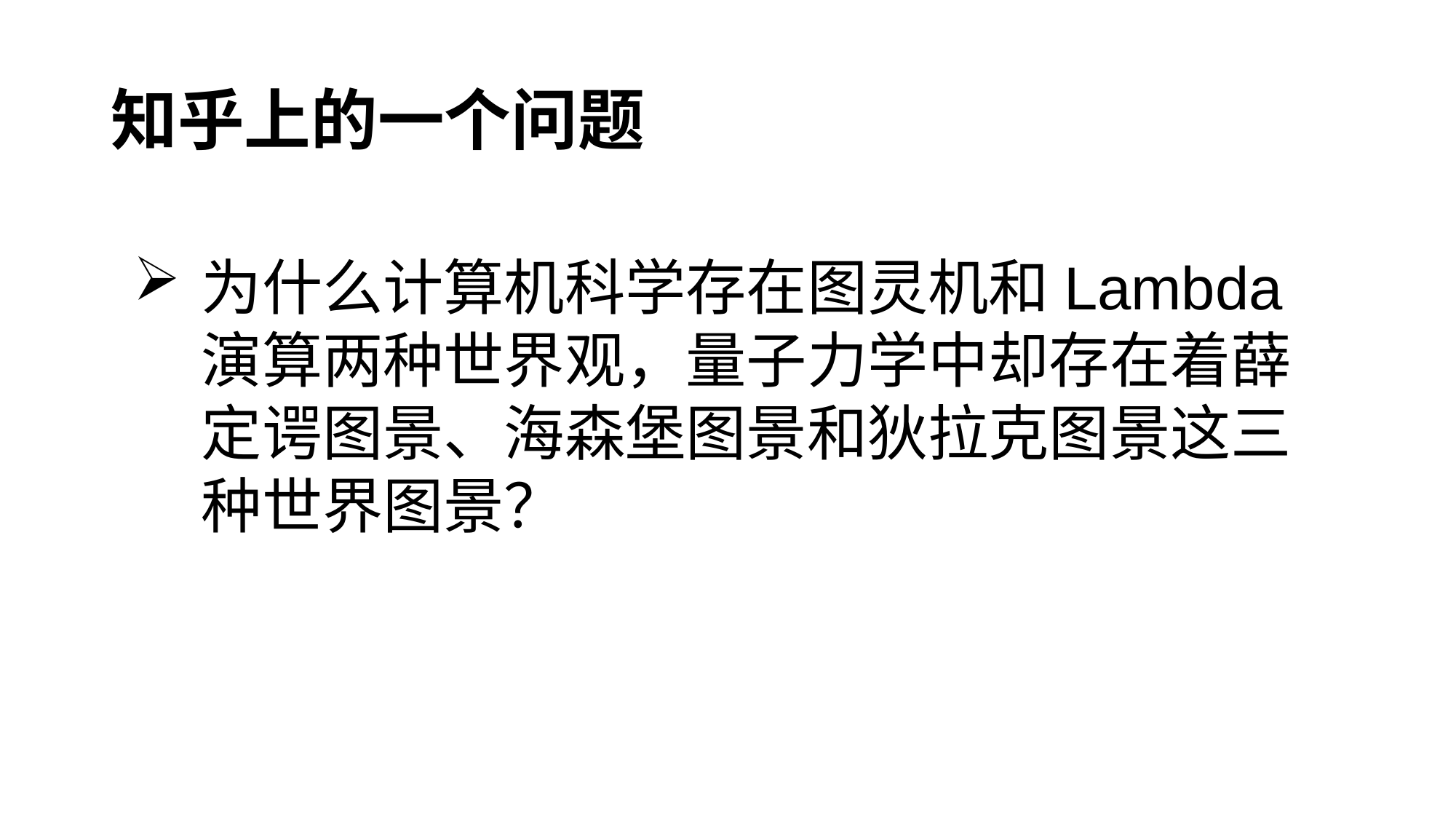

# 知乎上的一个问题
为什么计算机科学存在图灵机和Lambda 演算两种世界观，量子力学中却存在着薛定谔图景、海森堡图景和狄拉克图景这三种世界图景？